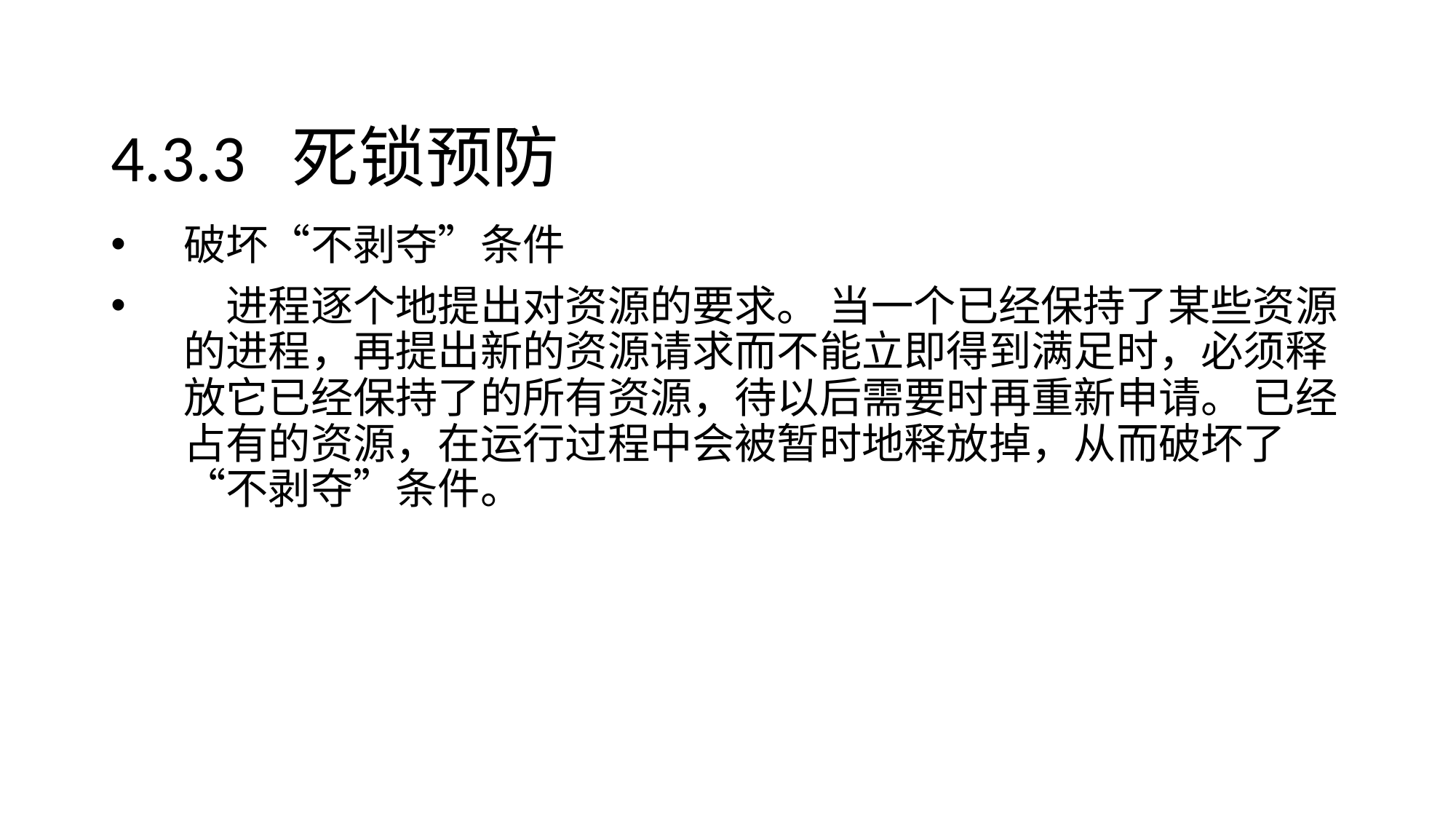

# 4.3.3  死锁预防
破坏“不剥夺”条件
　进程逐个地提出对资源的要求。 当一个已经保持了某些资源的进程，再提出新的资源请求而不能立即得到满足时，必须释放它已经保持了的所有资源，待以后需要时再重新申请。 已经占有的资源，在运行过程中会被暂时地释放掉，从而破坏了“不剥夺”条件。
7